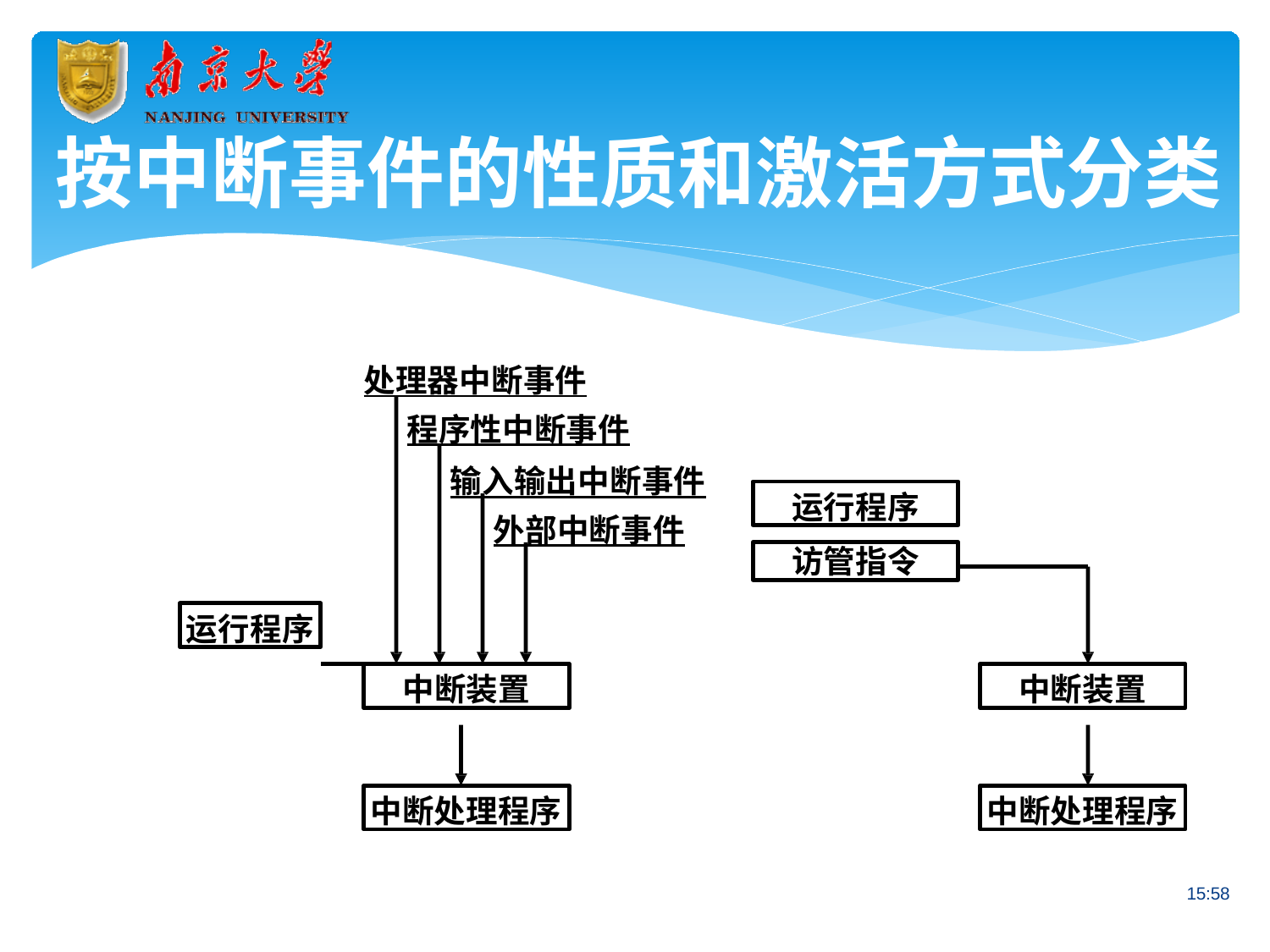

# 按中断事件的性质和激活方式分类
处理器中断事件
程序性中断事件
输入输出中断事件 外部中断事件

运行程序

访管指令

运行程序

中断装置
中断装置

中断处理程序
中断处理程序
15:58